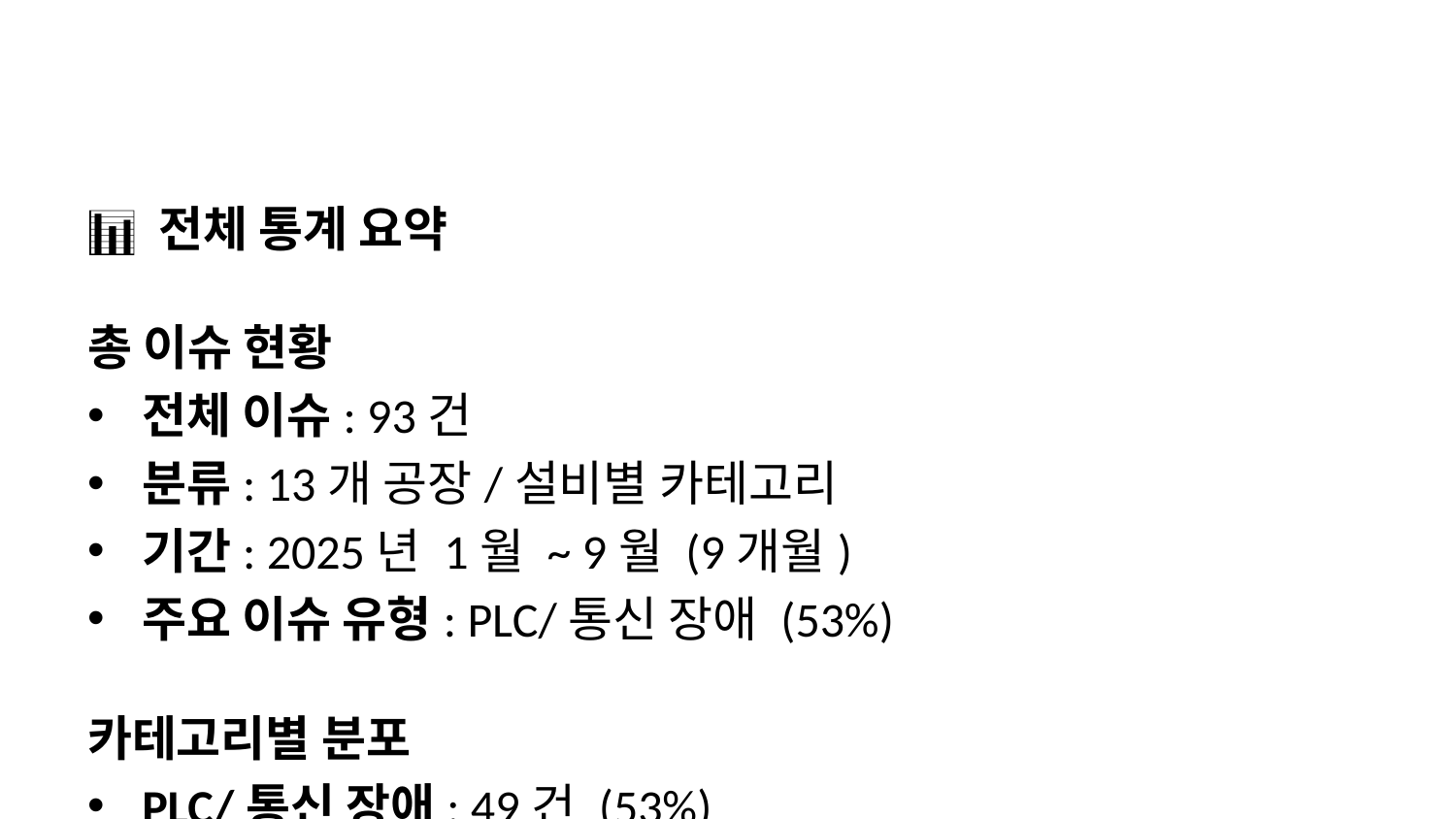

📊 전체 통계 요약
총 이슈 현황
전체 이슈: 93건
분류: 13개 공장/설비별 카테고리
기간: 2025년 1월 ~ 9월 (9개월)
주요 이슈 유형: PLC/통신 장애 (53%)
카테고리별 분포
PLC/통신 장애: 49건 (53%)
일반 문의: 15건 (16%)
트래킹/데이터: 14건 (15%)
기타: 12건 (13%)
조직/담당자 변경: 3건 (3%)